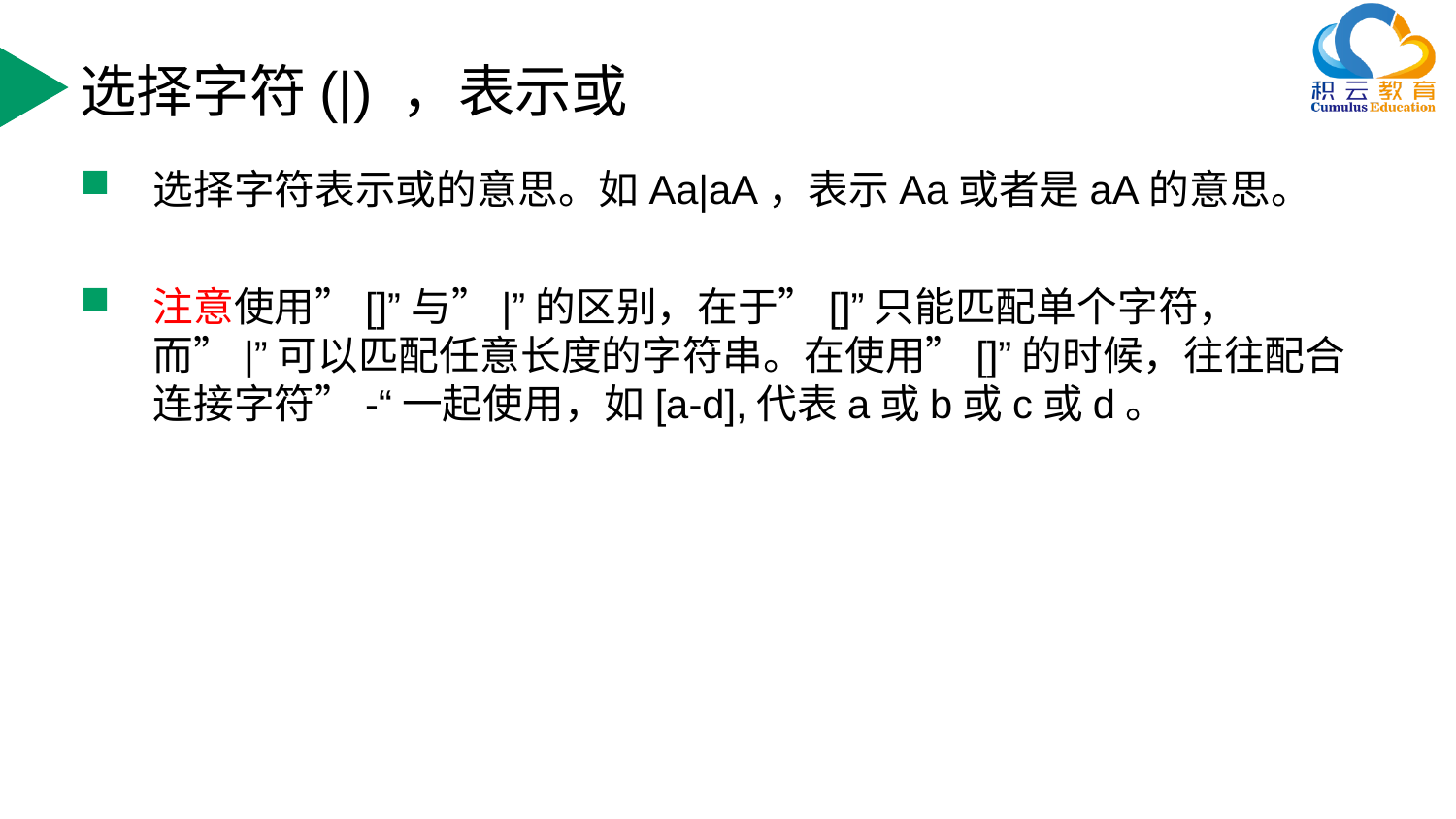

# 选择字符(|) ，表示或
选择字符表示或的意思。如Aa|aA，表示Aa或者是aA的意思。

注意使用”[]”与”|”的区别，在于”[]”只能匹配单个字符，而”|”可以匹配任意长度的字符串。在使用”[]”的时候，往往配合连接字符”-“一起使用，如[a-d],代表a或b或c或d。